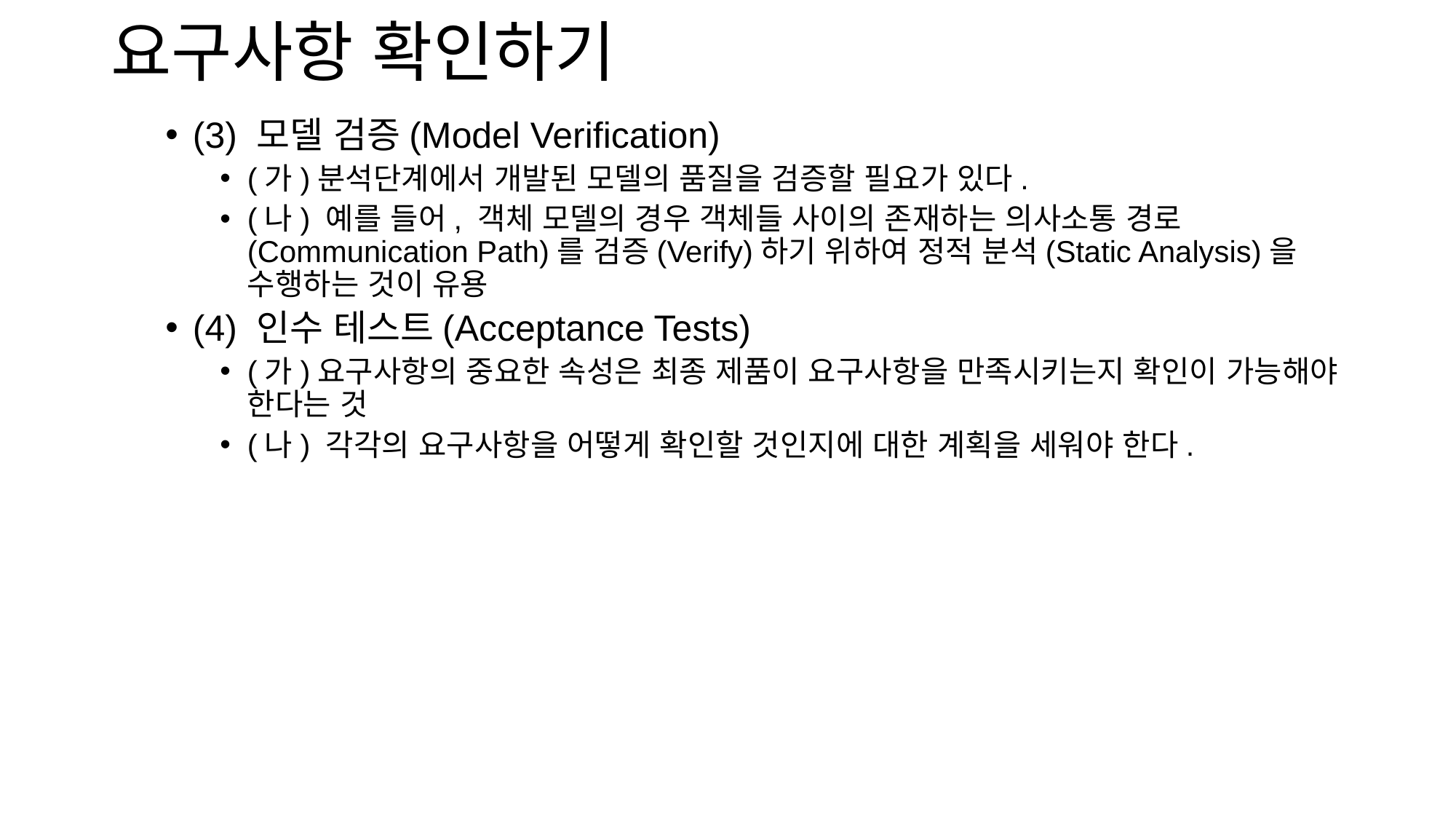

# 요구사항 확인하기
(3) 모델 검증(Model Verification)
(가)분석단계에서 개발된 모델의 품질을 검증할 필요가 있다.
(나) 예를 들어, 객체 모델의 경우 객체들 사이의 존재하는 의사소통 경로(Communication Path)를 검증(Verify)하기 위하여 정적 분석(Static Analysis)을 수행하는 것이 유용
(4) 인수 테스트(Acceptance Tests)
(가)요구사항의 중요한 속성은 최종 제품이 요구사항을 만족시키는지 확인이 가능해야 한다는 것
(나) 각각의 요구사항을 어떻게 확인할 것인지에 대한 계획을 세워야 한다.